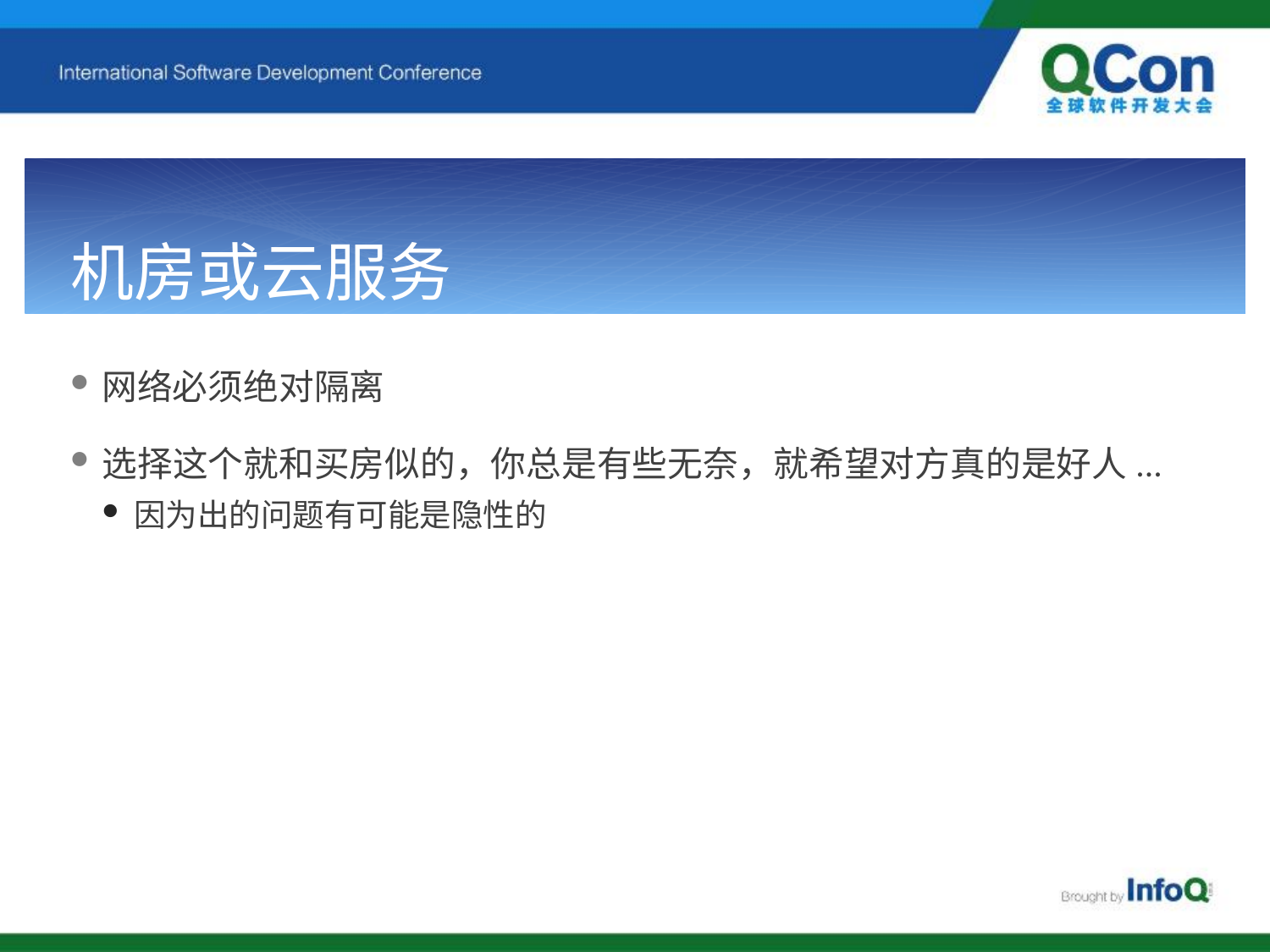

# 机房或云服务
网络必须绝对隔离
选择这个就和买房似的，你总是有些无奈，就希望对方真的是好人...
因为出的问题有可能是隐性的